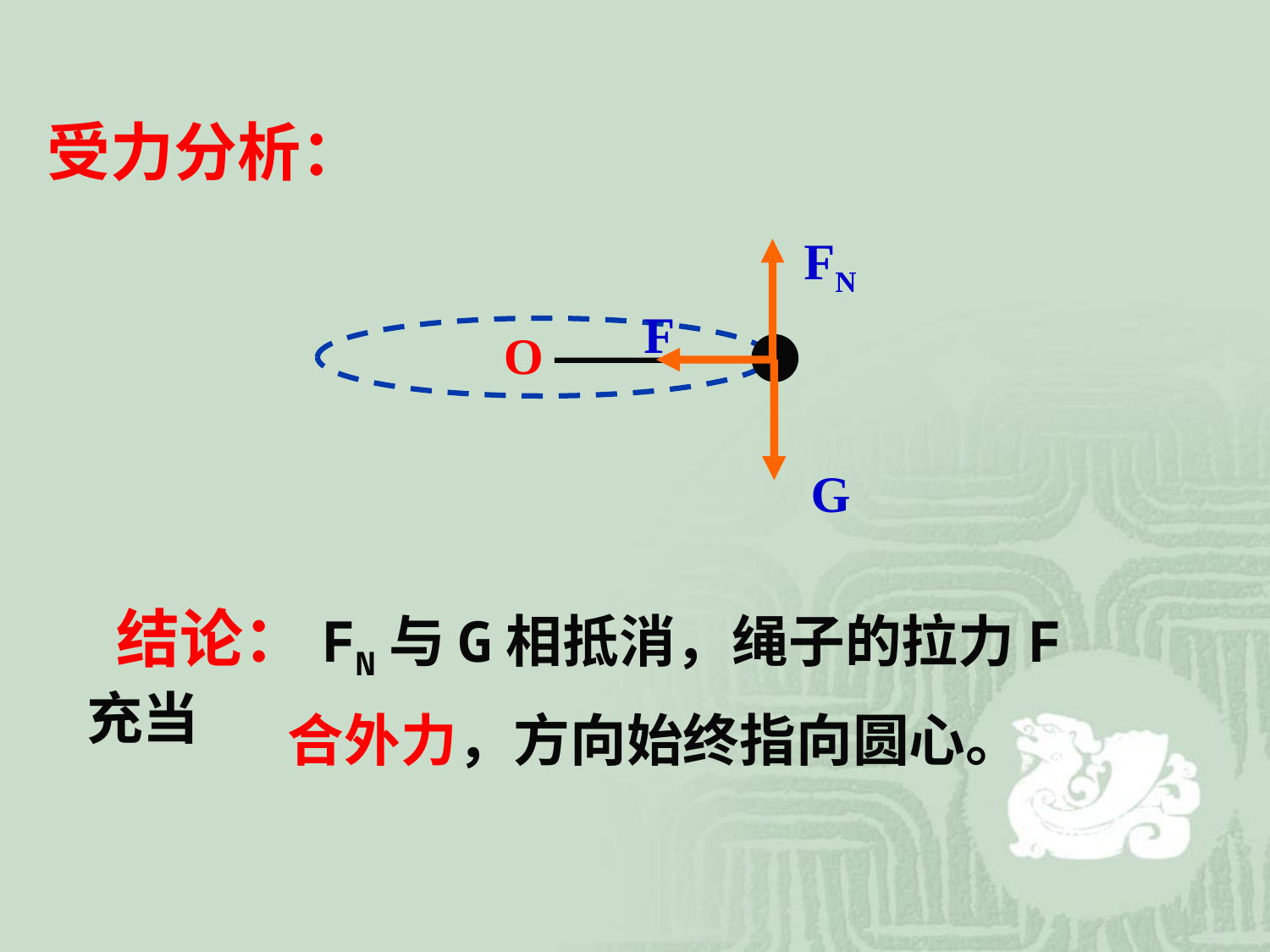

受力分析：
FN

F

O

G
 结论：FN与G相抵消，绳子的拉力F充当
合外力，方向始终指向圆心。